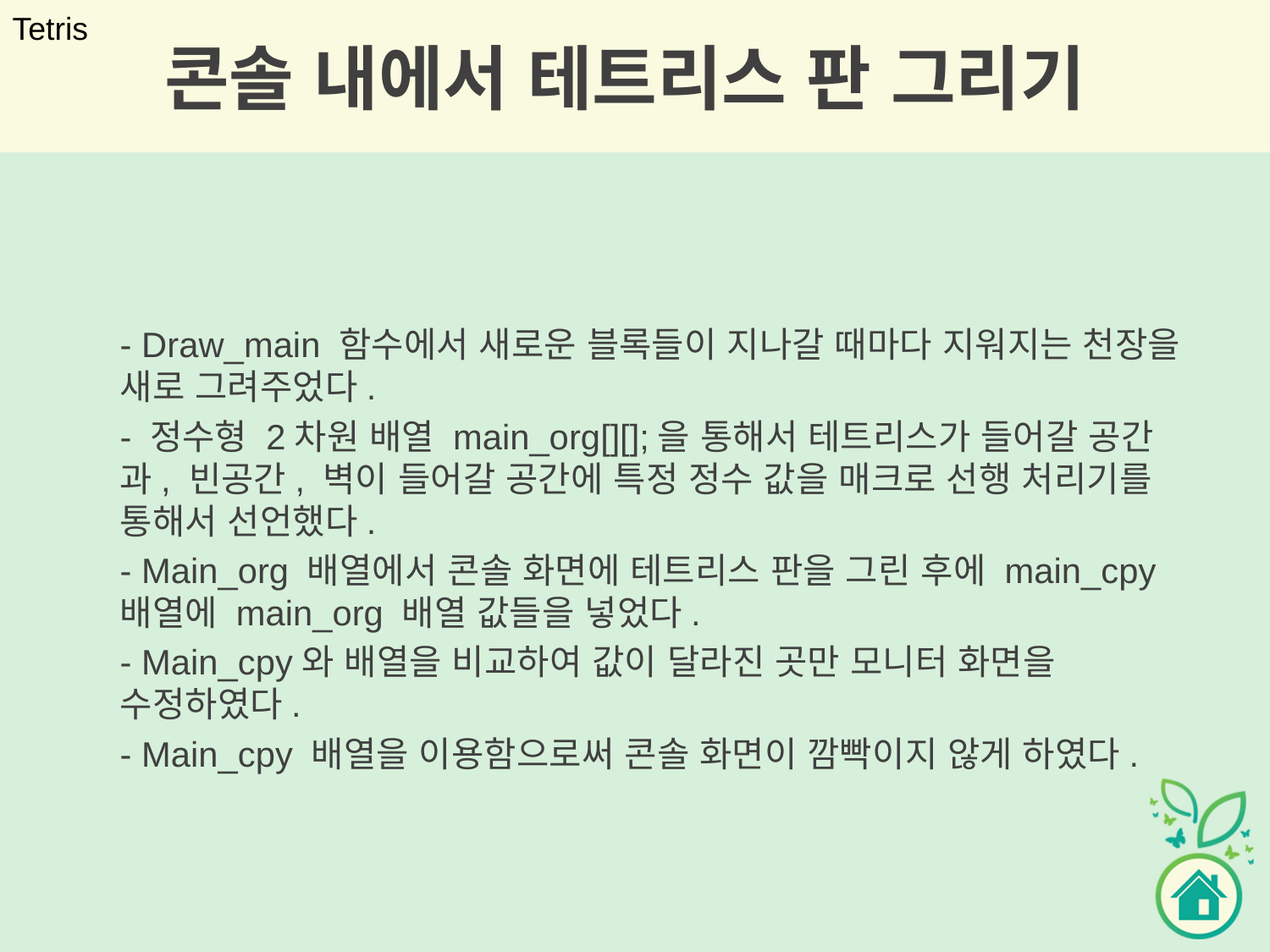

# 콘솔 내에서 테트리스 판 그리기
Tetris
- Draw_main 함수에서 새로운 블록들이 지나갈 때마다 지워지는 천장을 새로 그려주었다.
- 정수형 2차원 배열 main_org[][];을 통해서 테트리스가 들어갈 공간과, 빈공간, 벽이 들어갈 공간에 특정 정수 값을 매크로 선행 처리기를 통해서 선언했다.
- Main_org 배열에서 콘솔 화면에 테트리스 판을 그린 후에 main_cpy 배열에 main_org 배열 값들을 넣었다.
- Main_cpy와 배열을 비교하여 값이 달라진 곳만 모니터 화면을 수정하였다.
- Main_cpy 배열을 이용함으로써 콘솔 화면이 깜빡이지 않게 하였다.